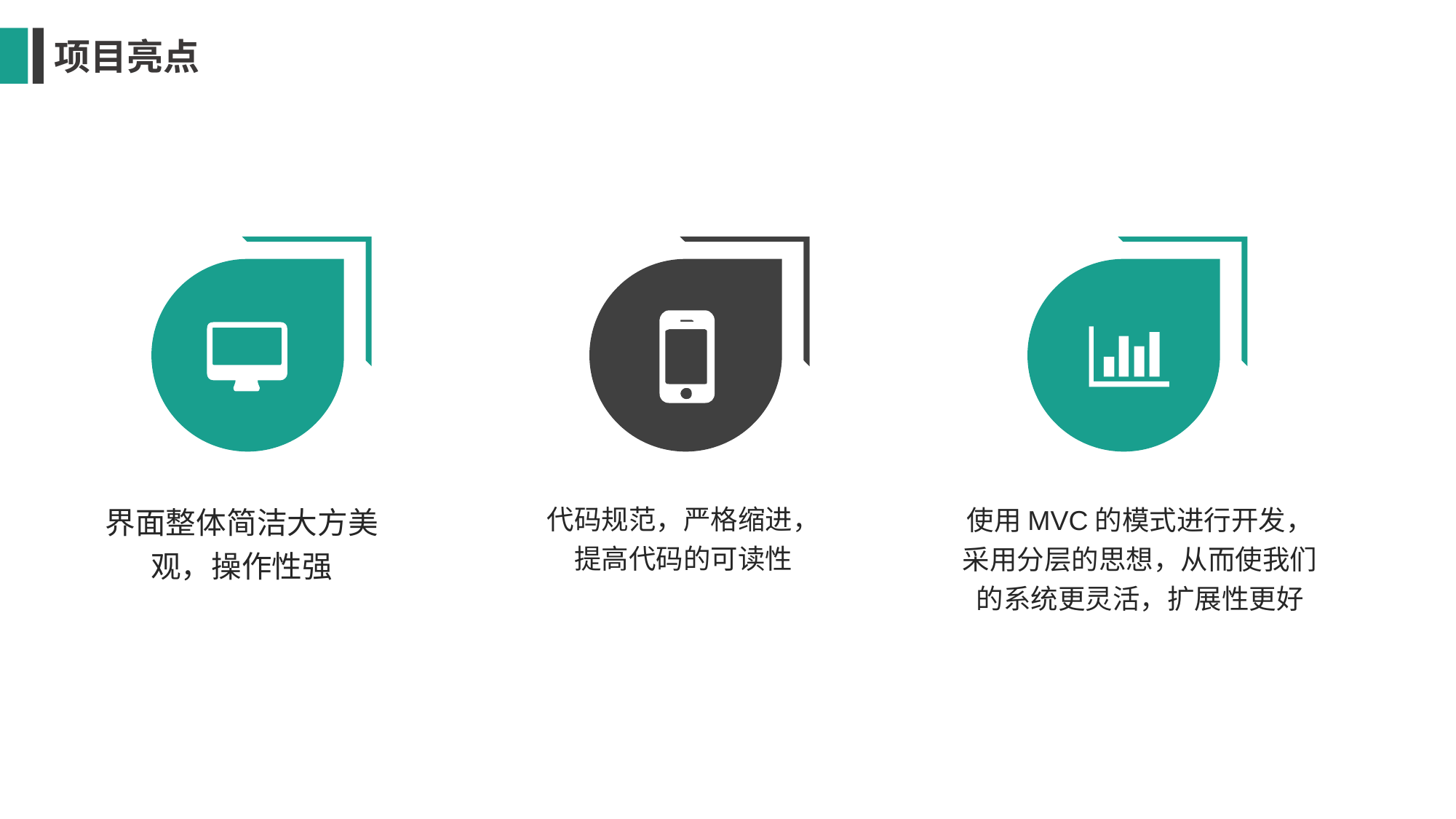

项目亮点

界面整体简洁大方美观，操作性强
代码规范，严格缩进，提高代码的可读性
使用MVC的模式进行开发，采用分层的思想，从而使我们的系统更灵活，扩展性更好